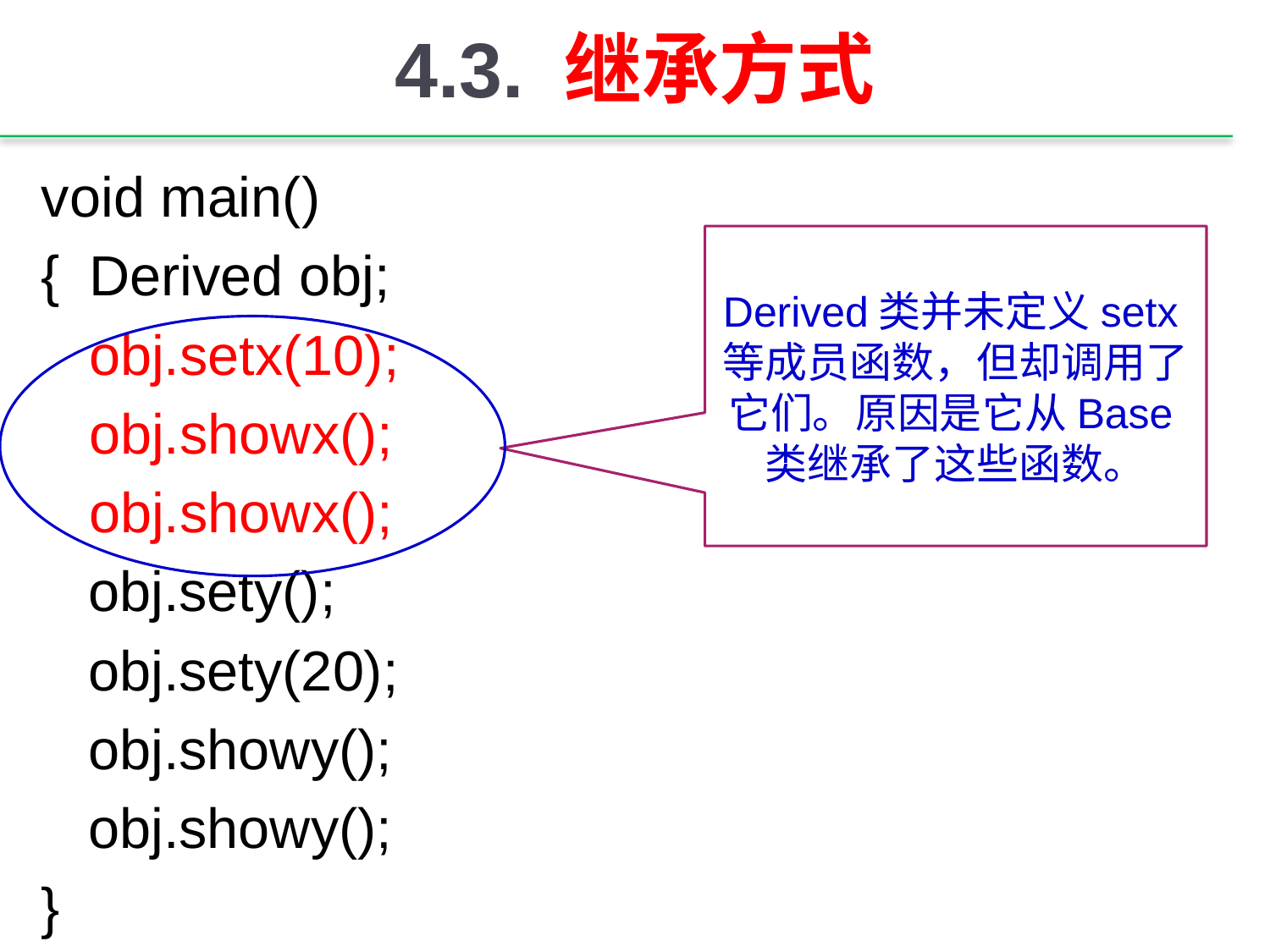

# 4.3. 继承方式
void main()
{	Derived obj;
	obj.setx(10);
	obj.showx();
	obj.showx();
   obj.sety();
   obj.sety(20);
   obj.showy();
   obj.showy();
}
Derived类并未定义setx等成员函数，但却调用了它们。原因是它从Base类继承了这些函数。